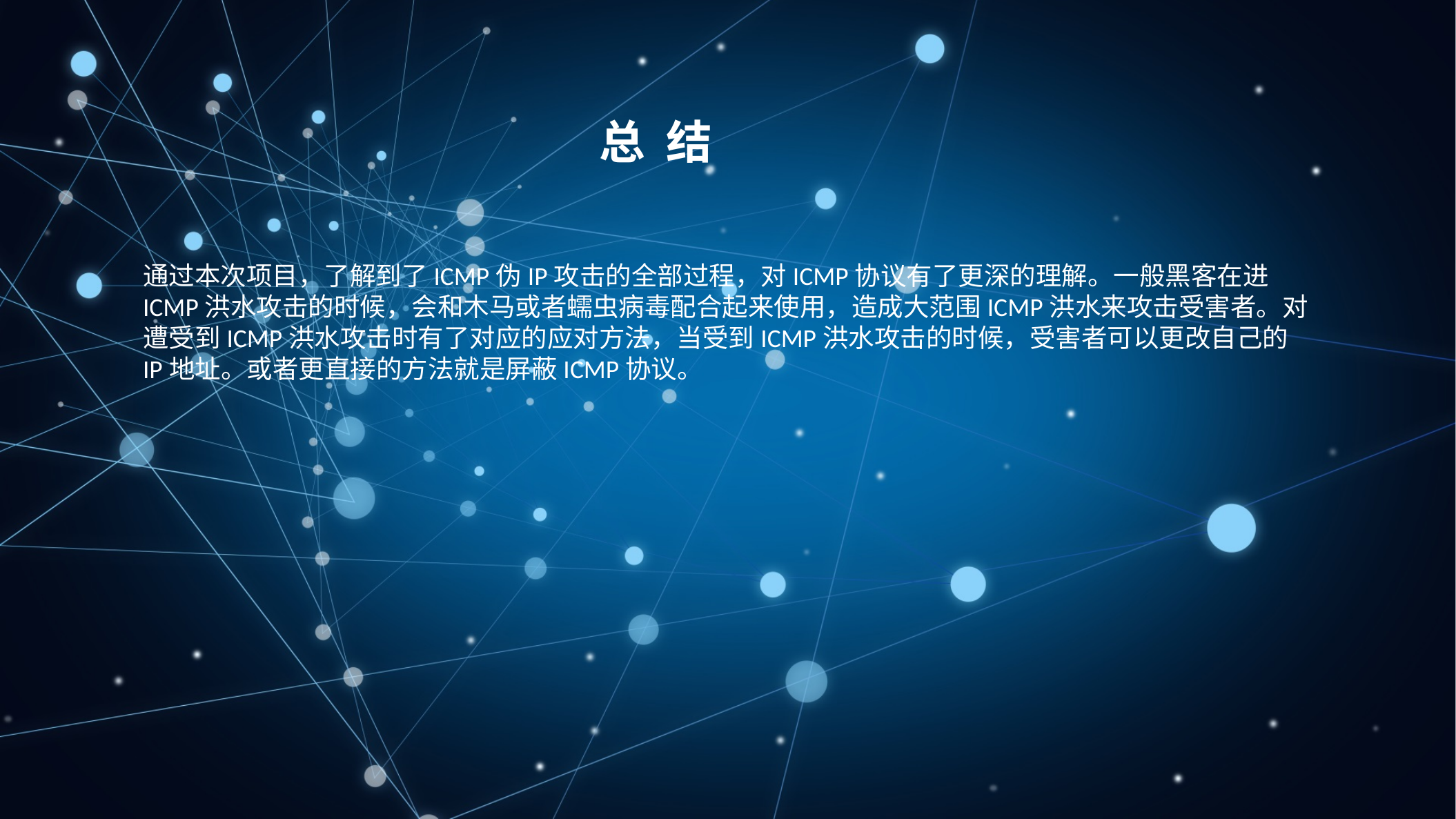

总  结
通过本次项目，了解到了ICMP伪IP攻击的全部过程，对ICMP协议有了更深的理解。一般黑客在进ICMP洪水攻击的时候，会和木马或者蠕虫病毒配合起来使用，造成大范围ICMP洪水来攻击受害者。对遭受到ICMP洪水攻击时有了对应的应对方法，当受到ICMP洪水攻击的时候，受害者可以更改自己的IP地址。或者更直接的方法就是屏蔽ICMP协议。